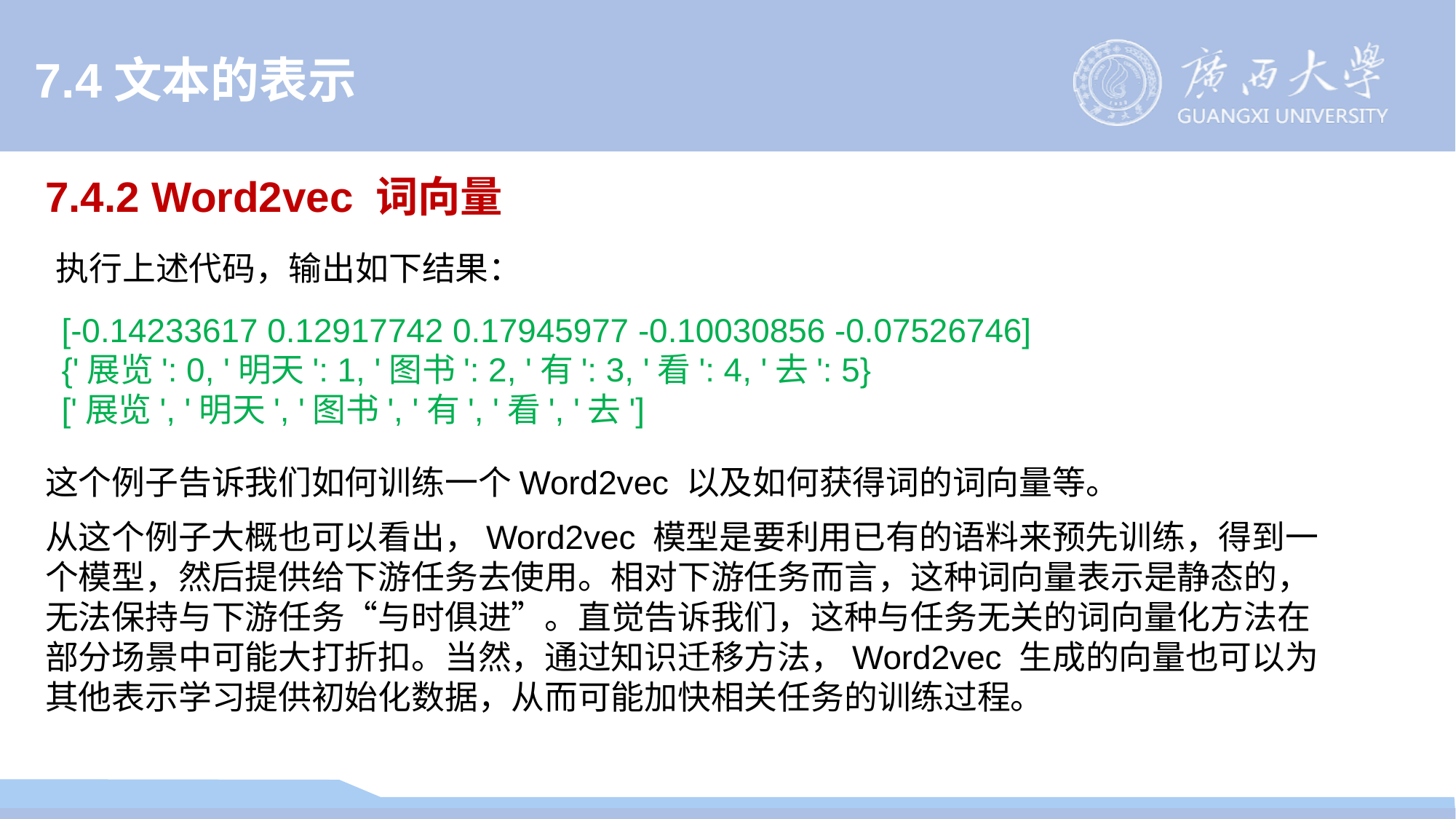

7.4文本的表示
7.4.2 Word2vec 词向量
执行上述代码，输出如下结果：
[-0.14233617 0.12917742 0.17945977 -0.10030856 -0.07526746]
{'展览': 0, '明天': 1, '图书': 2, '有': 3, '看': 4, '去': 5}
['展览', '明天', '图书', '有', '看', '去']
这个例子告诉我们如何训练一个Word2vec 以及如何获得词的词向量等。

从这个例子大概也可以看出，Word2vec 模型是要利用已有的语料来预先训练，得到一个模型，然后提供给下游任务去使用。相对下游任务而言，这种词向量表示是静态的，无法保持与下游任务“与时俱进”。直觉告诉我们，这种与任务无关的词向量化方法在部分场景中可能大打折扣。当然，通过知识迁移方法，Word2vec 生成的向量也可以为其他表示学习提供初始化数据，从而可能加快相关任务的训练过程。